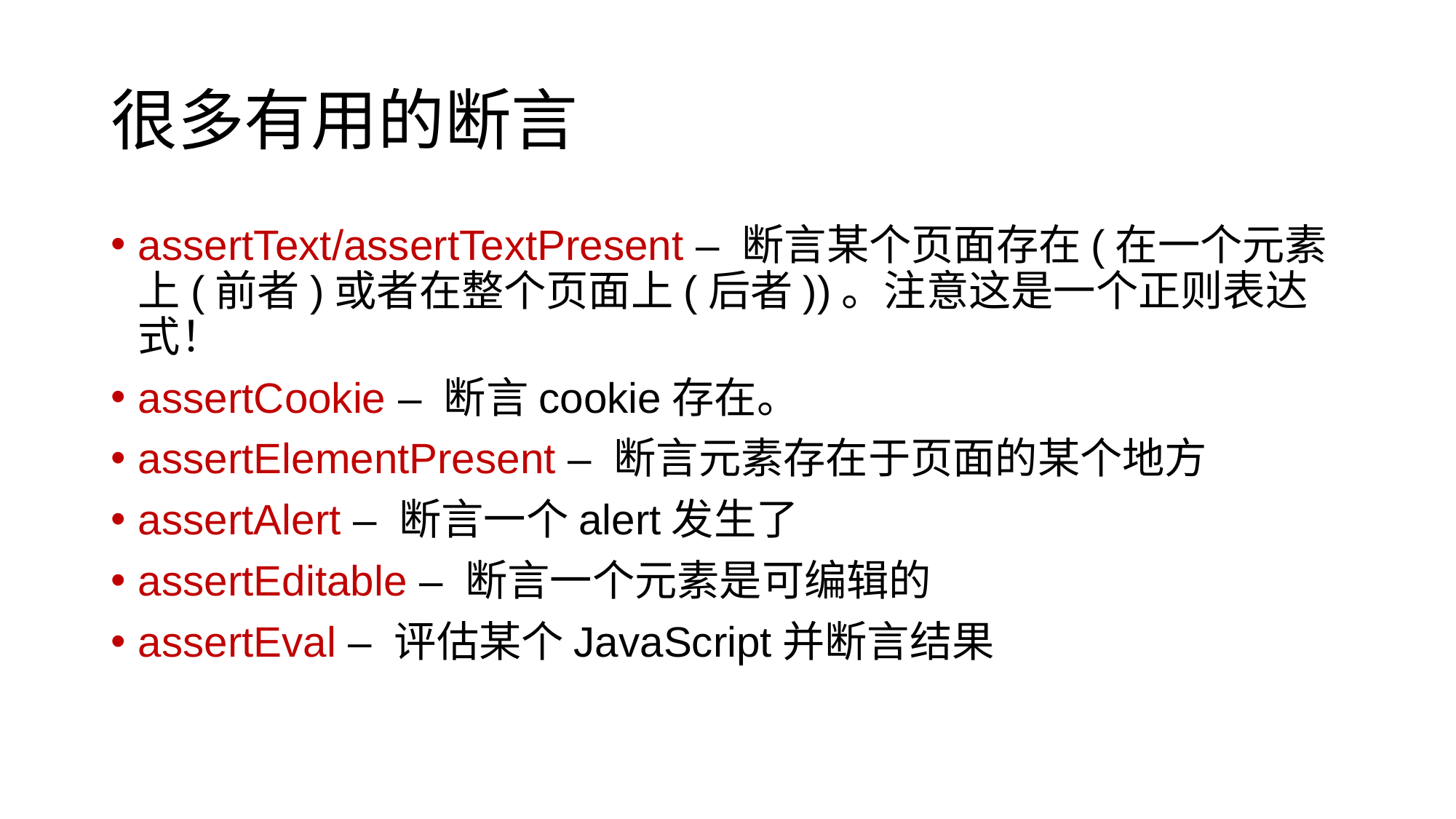

# 很多有用的断言
assertText/assertTextPresent – 断言某个页面存在(在一个元素上(前者)或者在整个页面上(后者))。注意这是一个正则表达式！
assertCookie – 断言cookie存在。
assertElementPresent – 断言元素存在于页面的某个地方
assertAlert – 断言一个alert发生了
assertEditable – 断言一个元素是可编辑的
assertEval – 评估某个JavaScript并断言结果